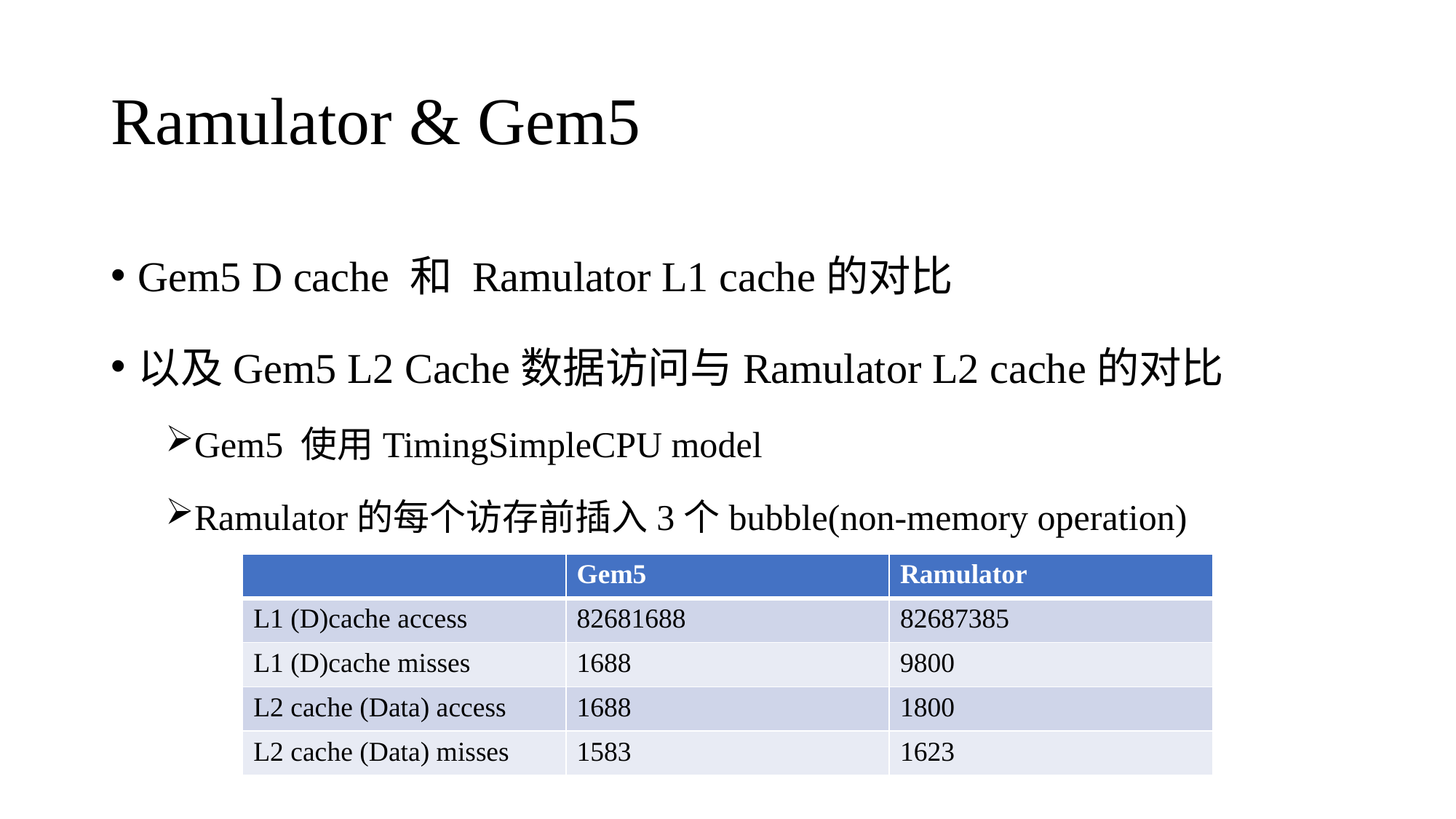

# Ramulator & Gem5
Gem5 D cache 和 Ramulator L1 cache的对比
以及Gem5 L2 Cache数据访问与Ramulator L2 cache的对比
Gem5 使用TimingSimpleCPU model
Ramulator的每个访存前插入3个bubble(non-memory operation)

|  | Gem5 | Ramulator |
| --- | --- | --- |
| L1 (D)cache access | 82681688 | 82687385 |
| L1 (D)cache misses | 1688 | 9800 |
| L2 cache (Data) access | 1688 | 1800 |
| L2 cache (Data) misses | 1583 | 1623 |